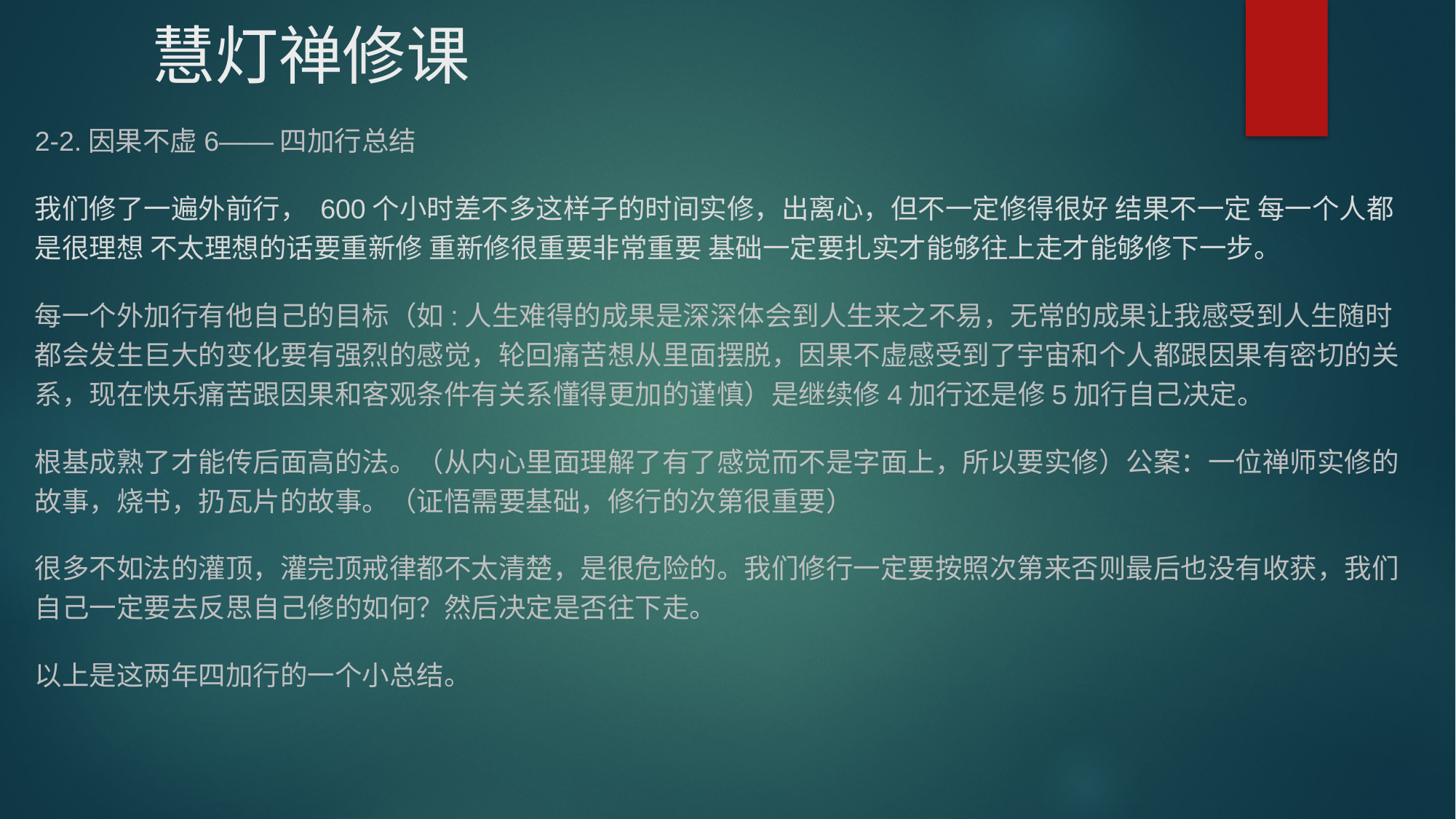

慧灯禅修课
2-2.因果不虚6——四加行总结
我们修了一遍外前行， 600个小时差不多这样子的时间实修，出离心，但不一定修得很好 结果不一定 每一个人都是很理想 不太理想的话要重新修 重新修很重要非常重要 基础一定要扎实才能够往上走才能够修下一步。
每一个外加行有他自己的目标（如:人生难得的成果是深深体会到人生来之不易，无常的成果让我感受到人生随时都会发生巨大的变化要有强烈的感觉，轮回痛苦想从里面摆脱，因果不虚感受到了宇宙和个人都跟因果有密切的关系，现在快乐痛苦跟因果和客观条件有关系懂得更加的谨慎）是继续修4加行还是修5加行自己决定。
根基成熟了才能传后面高的法。（从内心里面理解了有了感觉而不是字面上，所以要实修）公案：一位禅师实修的故事，烧书，扔瓦片的故事。（证悟需要基础，修行的次第很重要）
很多不如法的灌顶，灌完顶戒律都不太清楚，是很危险的。我们修行一定要按照次第来否则最后也没有收获，我们自己一定要去反思自己修的如何？然后决定是否往下走。
以上是这两年四加行的一个小总结。